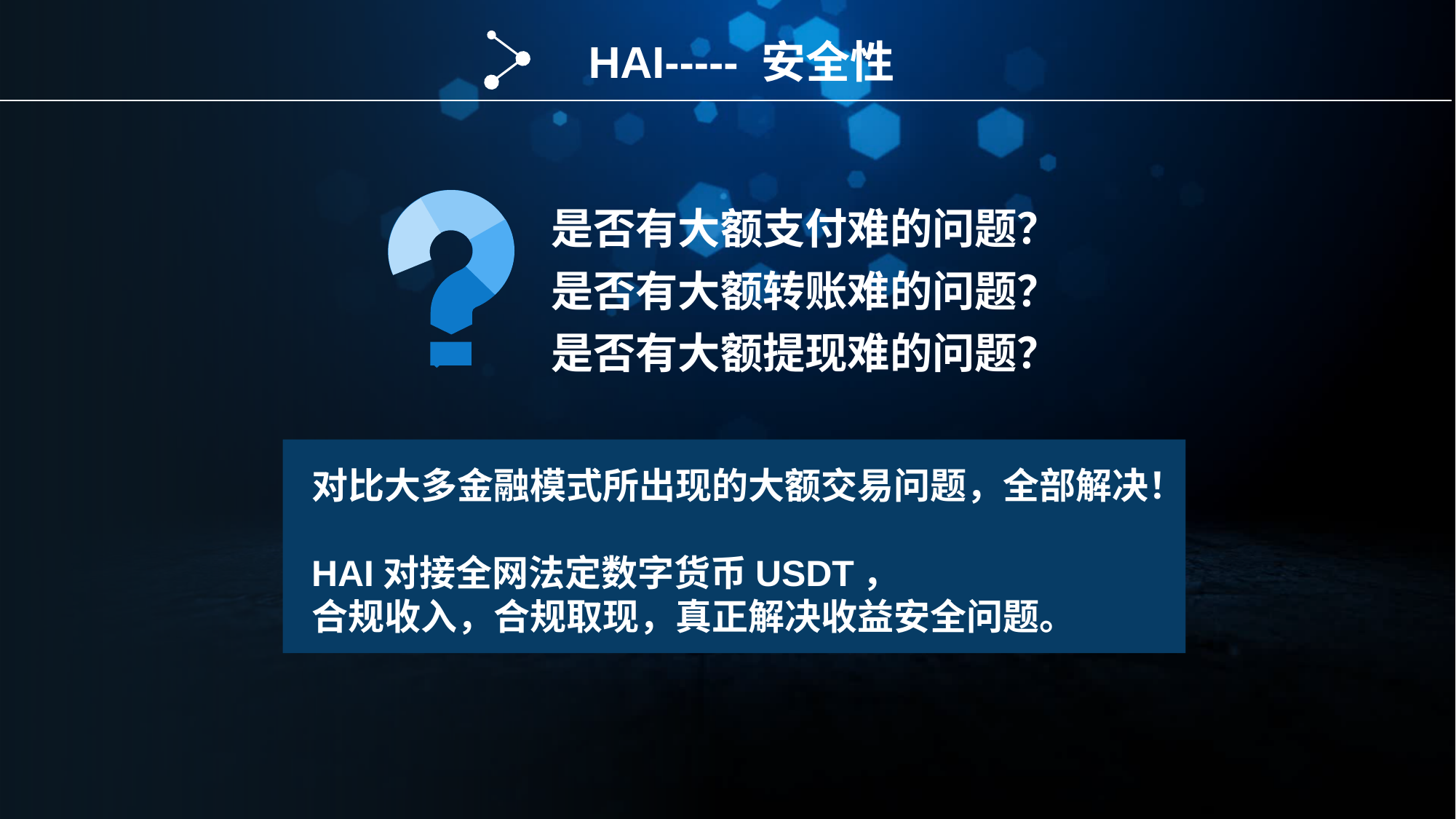

HAI----- 安全性

是否有大额支付难的问题？
是否有大额转账难的问题？
是否有大额提现难的问题？

对比大多金融模式所出现的大额交易问题，全部解决！

HAI对接全网法定数字货币USDT，
合规收入，合规取现，真正解决收益安全问题。